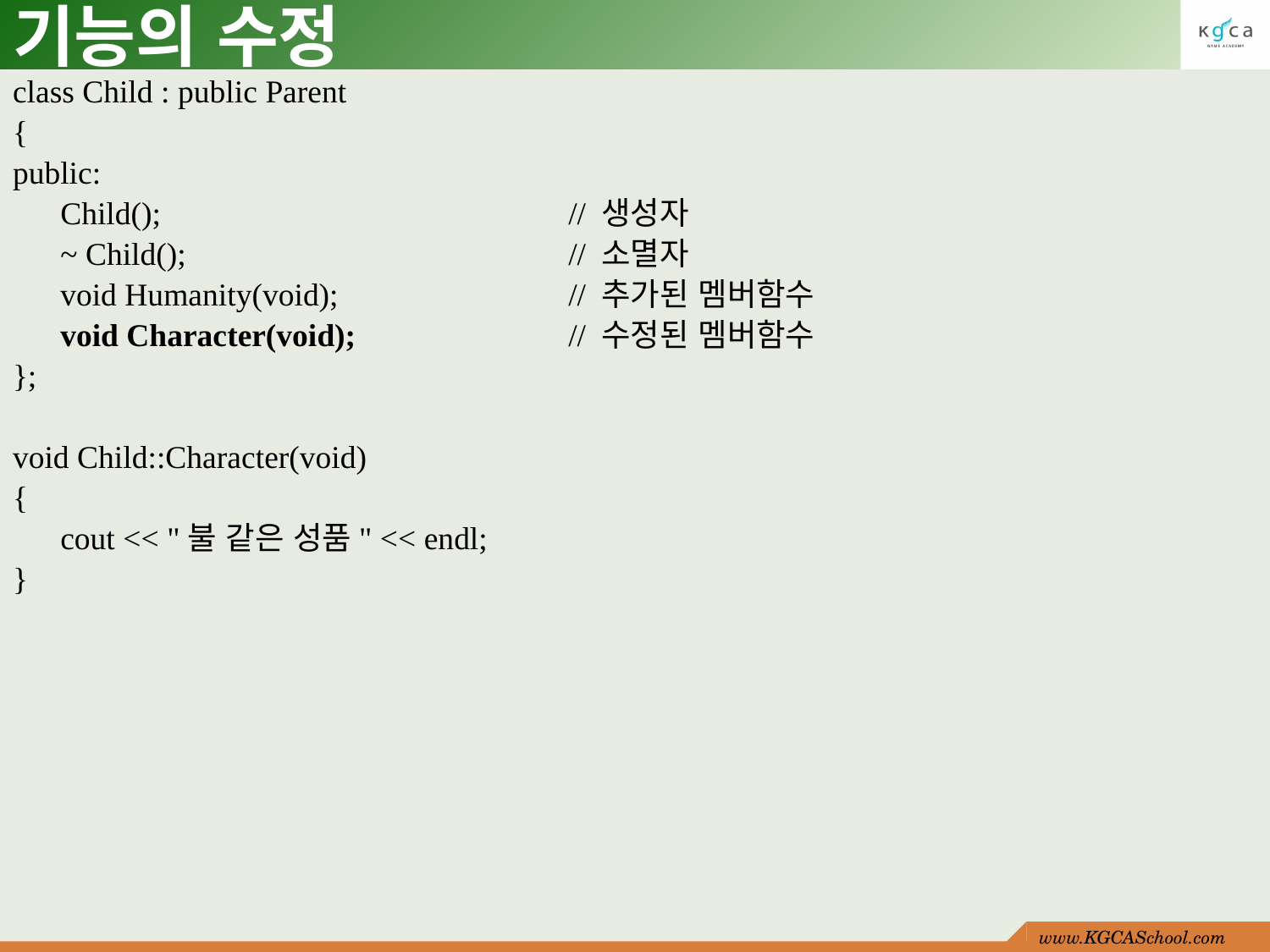

# 기능의 수정
class Child : public Parent
{
public:
	Child();				// 생성자
	~ Child();				// 소멸자
	void Humanity(void);		// 추가된 멤버함수
	void Character(void);		// 수정된 멤버함수
};

void Child::Character(void)
{
	cout << "불 같은 성품" << endl;
}